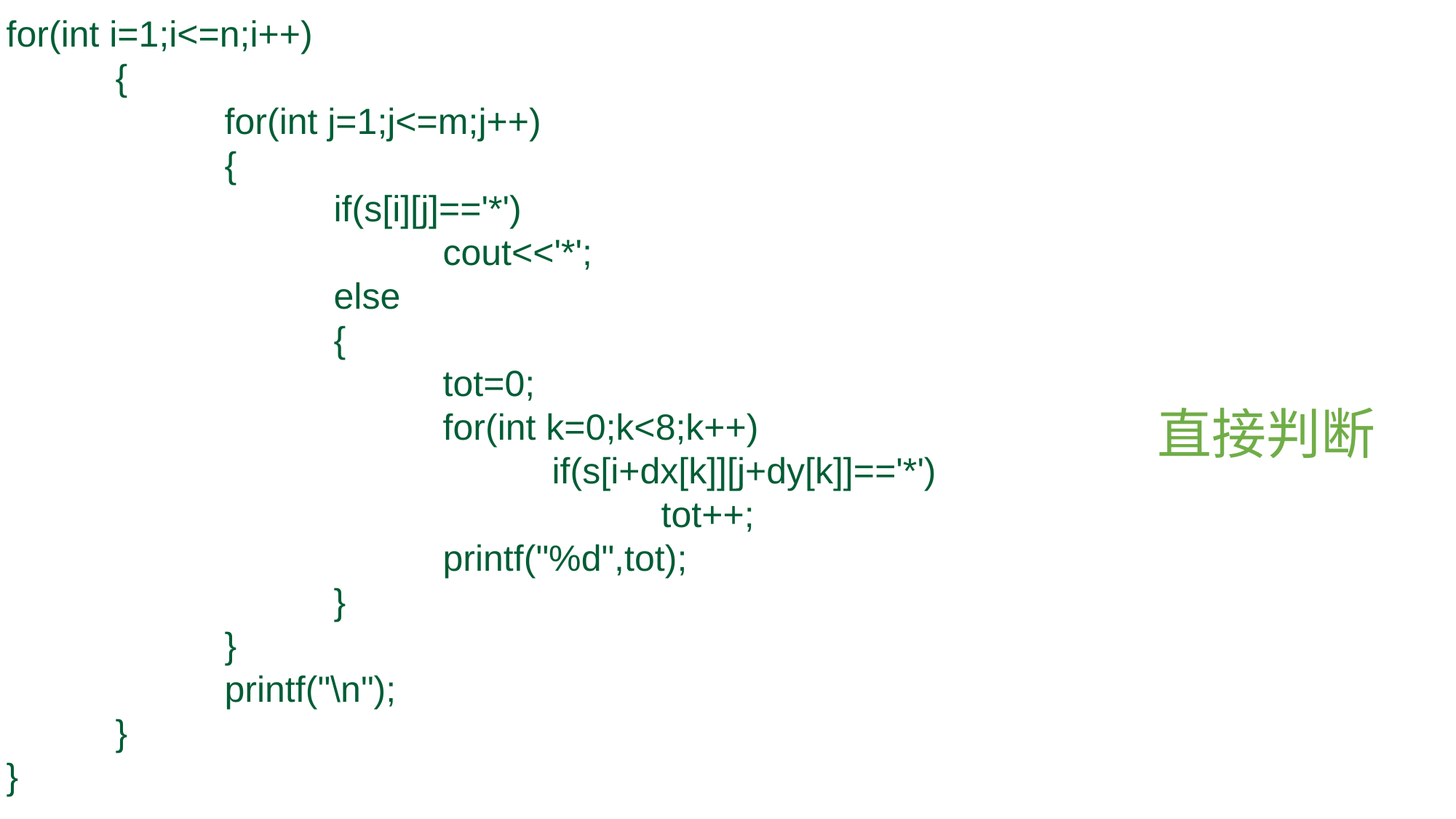

for(int i=1;i<=n;i++)
	{
		for(int j=1;j<=m;j++)
		{
			if(s[i][j]=='*')
				cout<<'*';
			else
			{
				tot=0;
				for(int k=0;k<8;k++)
					if(s[i+dx[k]][j+dy[k]]=='*')
						tot++;
				printf("%d",tot);
			}
		}
		printf("\n");
	}
}
直接判断